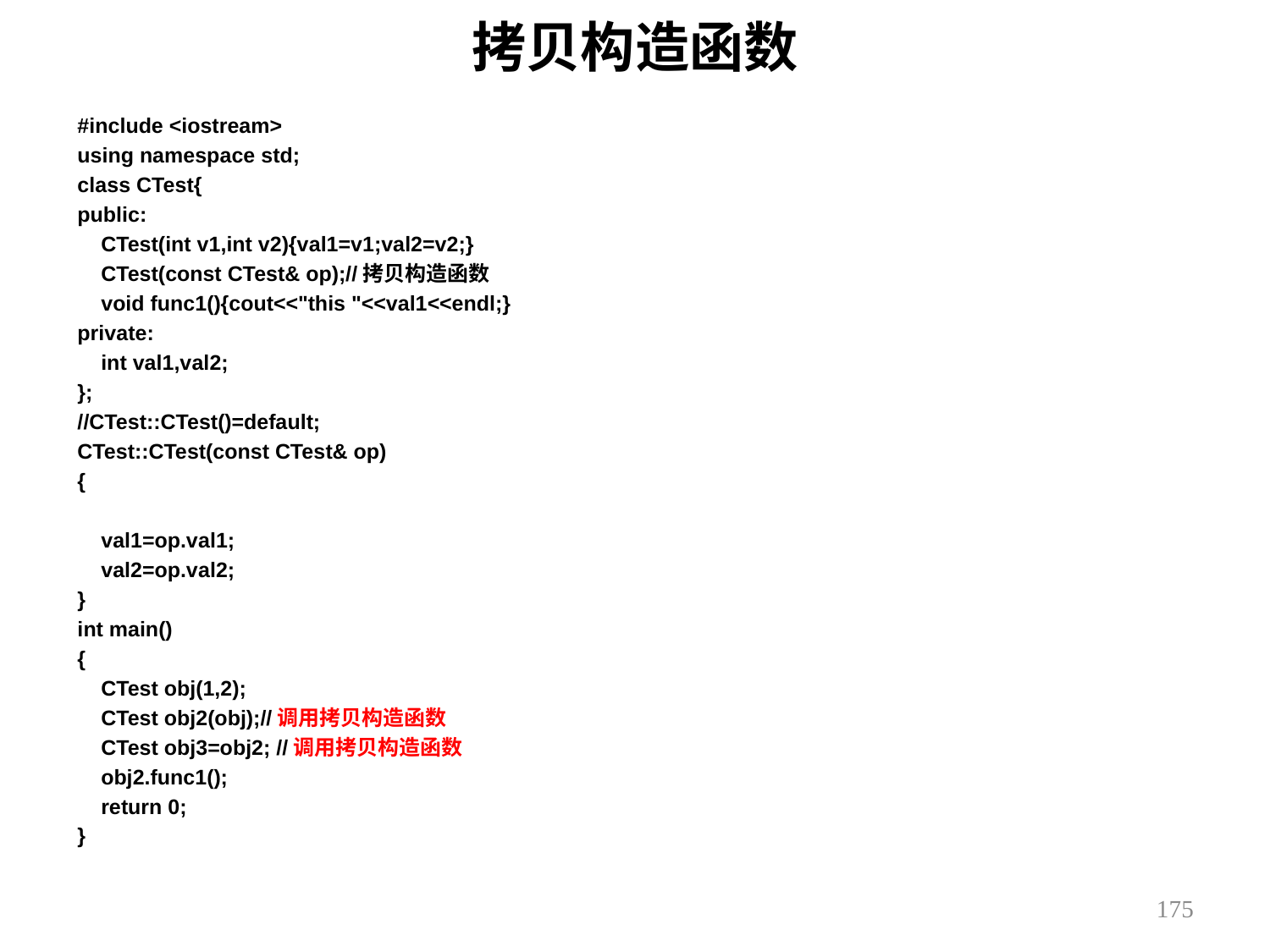

# 拷贝构造函数
#include <iostream>
using namespace std;
class CTest{
public:
    CTest(int v1,int v2){val1=v1;val2=v2;}
    CTest(const CTest& op);//拷贝构造函数
    void func1(){cout<<"this "<<val1<<endl;}
private:
    int val1,val2;
};
//CTest::CTest()=default;
CTest::CTest(const CTest& op)
{

    val1=op.val1;
    val2=op.val2;
}
int main()
{
    CTest obj(1,2);
    CTest obj2(obj);//调用拷贝构造函数
    CTest obj3=obj2; //调用拷贝构造函数
    obj2.func1();
    return 0;
}
175